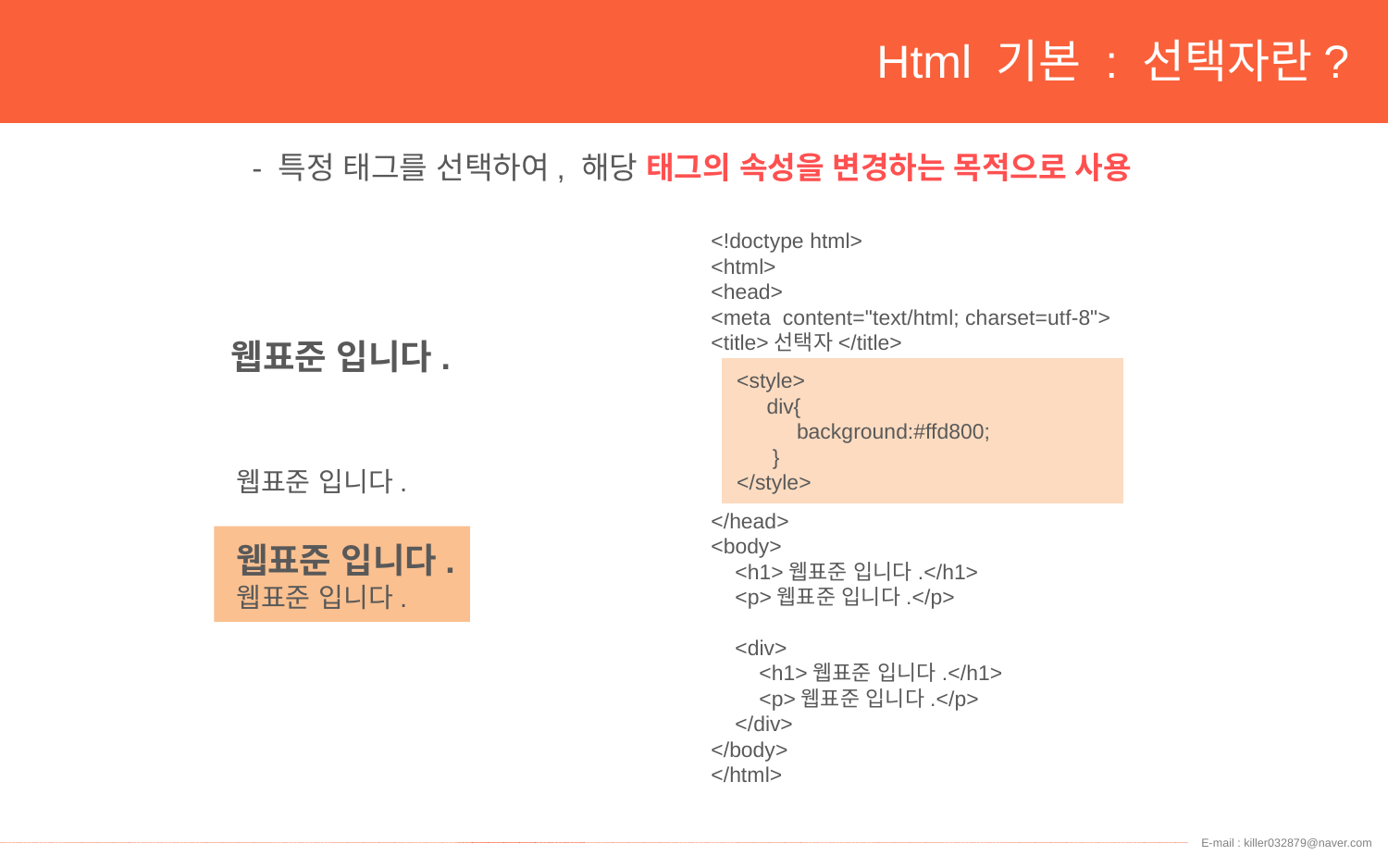

Html 기본 : 선택자란?
- 특정 태그를 선택하여, 해당 태그의 속성을 변경하는 목적으로 사용
<!doctype html>
<html>
<head>
<meta  content="text/html; charset=utf-8">
<title>선택자</title>

</head>
<body>
    <h1>웹표준 입니다.</h1>
    <p>웹표준 입니다.</p>

    <div>
        <h1>웹표준 입니다.</h1>
        <p>웹표준 입니다.</p>
    </div>
</body>
</html>
웹표준 입니다.

<style>
     div{
          background:#ffd800;
      }
</style>
웹표준 입니다.

웹표준 입니다.
웹표준 입니다.